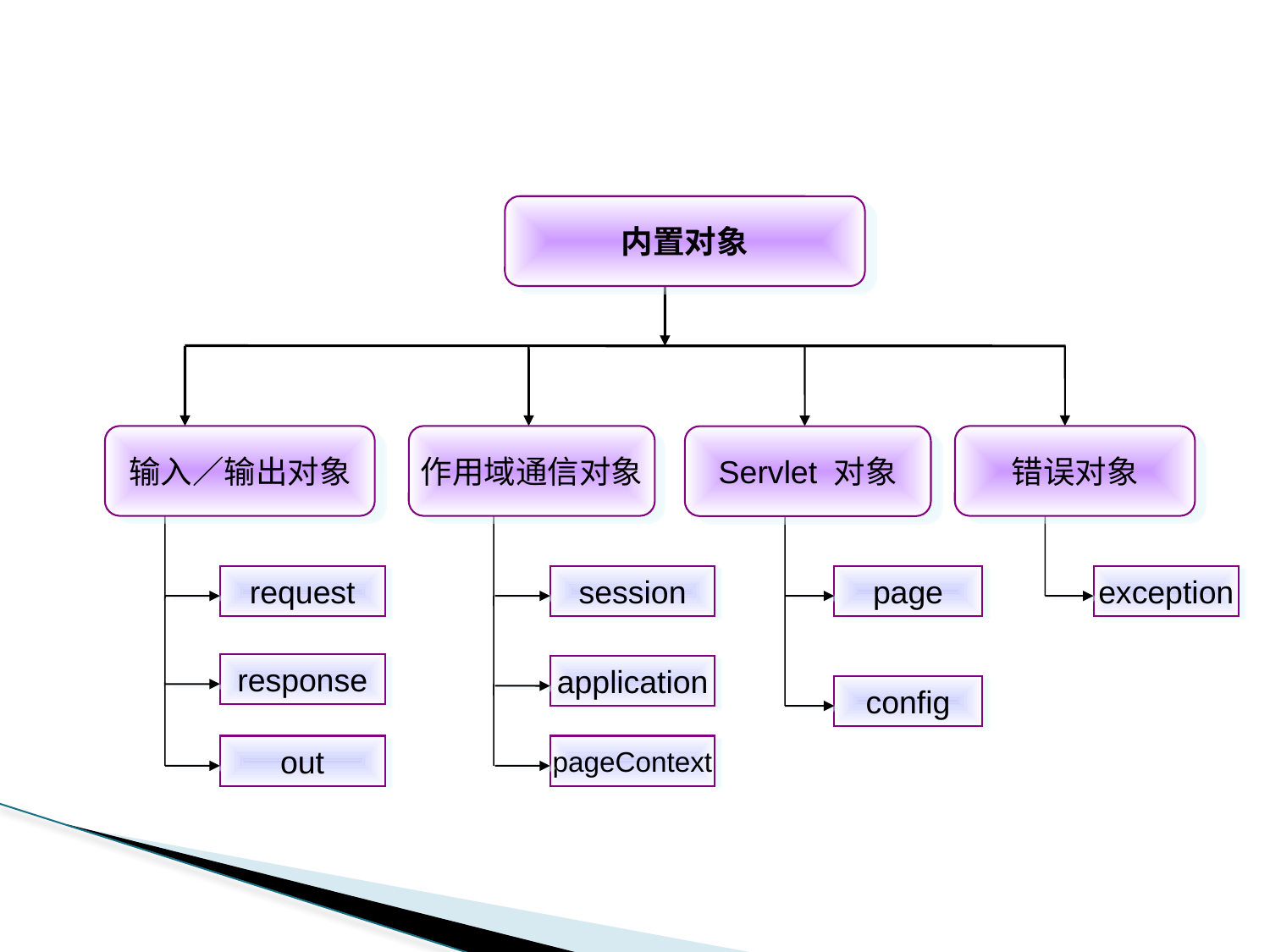

内置对象

作用域通信对象

Servlet 对象

错误对象
输入／输出对象

request

session

page

exception

response

application

config

out

pageContext

4